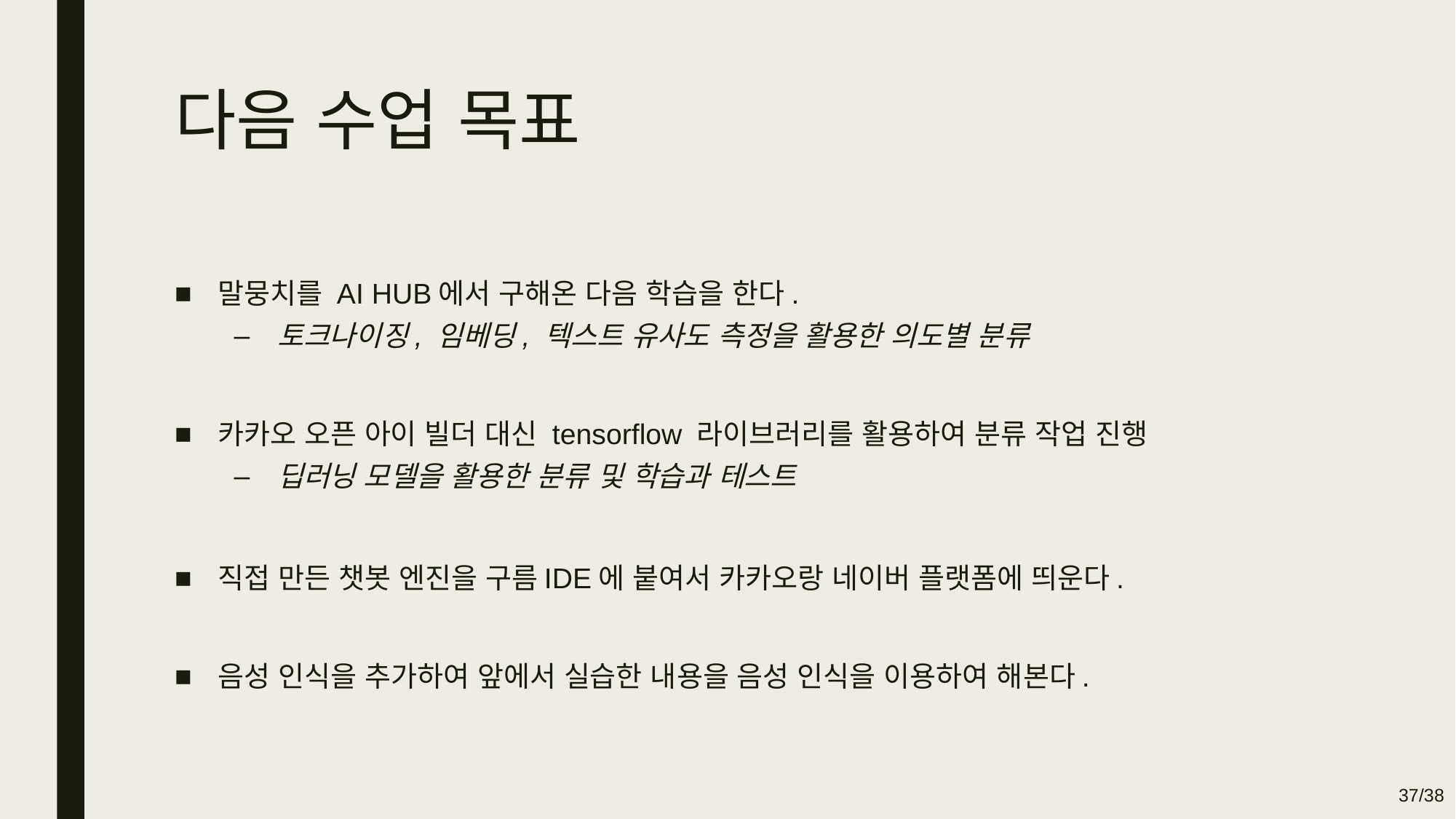

# 다음 수업 목표
말뭉치를 AI HUB에서 구해온 다음 학습을 한다.
토크나이징, 임베딩, 텍스트 유사도 측정을 활용한 의도별 분류

카카오 오픈 아이 빌더 대신 tensorflow 라이브러리를 활용하여 분류 작업 진행
딥러닝 모델을 활용한 분류 및 학습과 테스트

직접 만든 챗봇 엔진을 구름IDE에 붙여서 카카오랑 네이버 플랫폼에 띄운다.

음성 인식을 추가하여 앞에서 실습한 내용을 음성 인식을 이용하여 해본다.

37/38